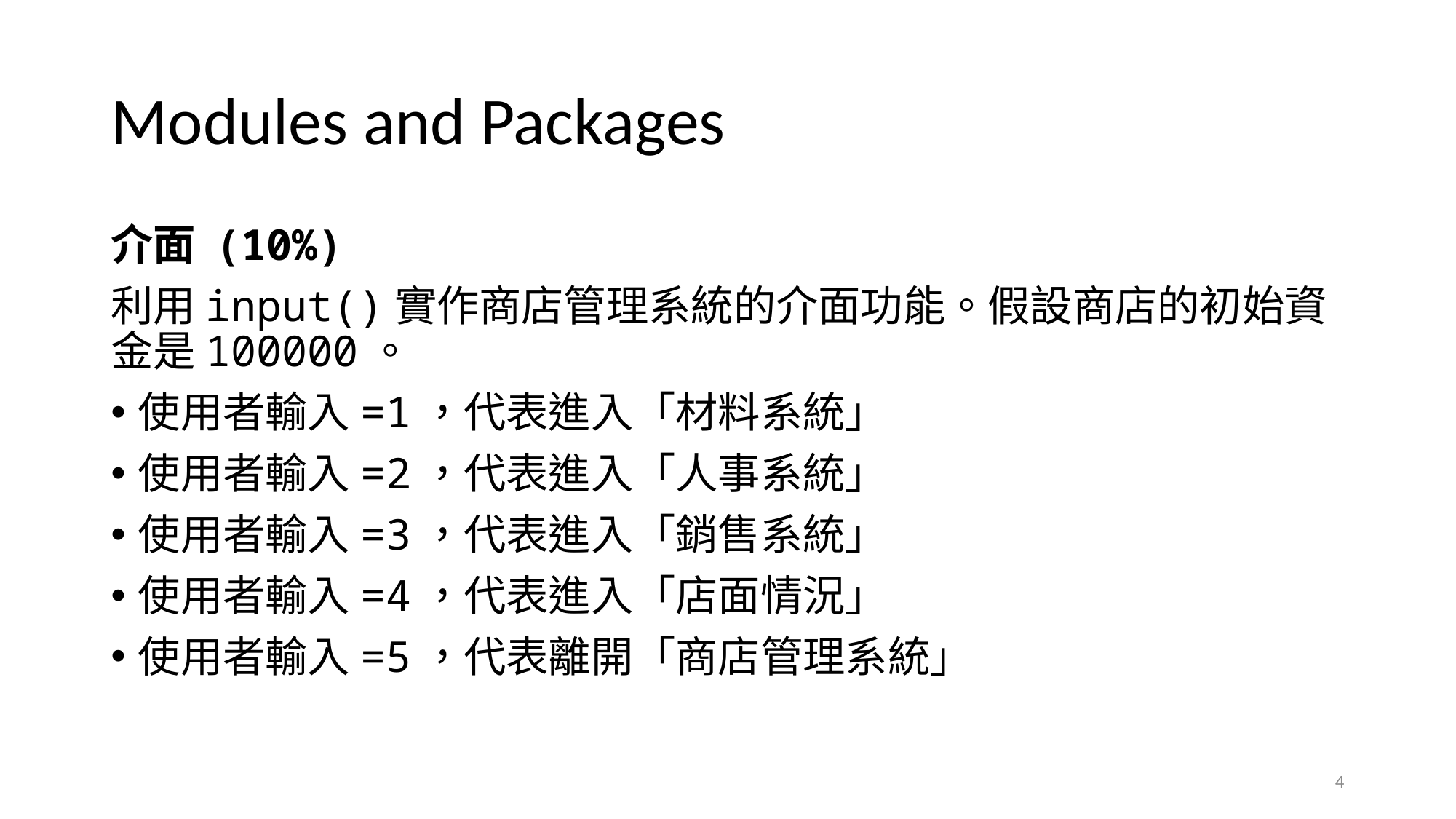

# Modules and Packages
介面 (10%)
利用input()實作商店管理系統的介面功能。假設商店的初始資金是100000。
使用者輸入=1，代表進入「材料系統」
使用者輸入=2，代表進入「人事系統」
使用者輸入=3，代表進入「銷售系統」
使用者輸入=4，代表進入「店面情況」
使用者輸入=5，代表離開「商店管理系統」

4